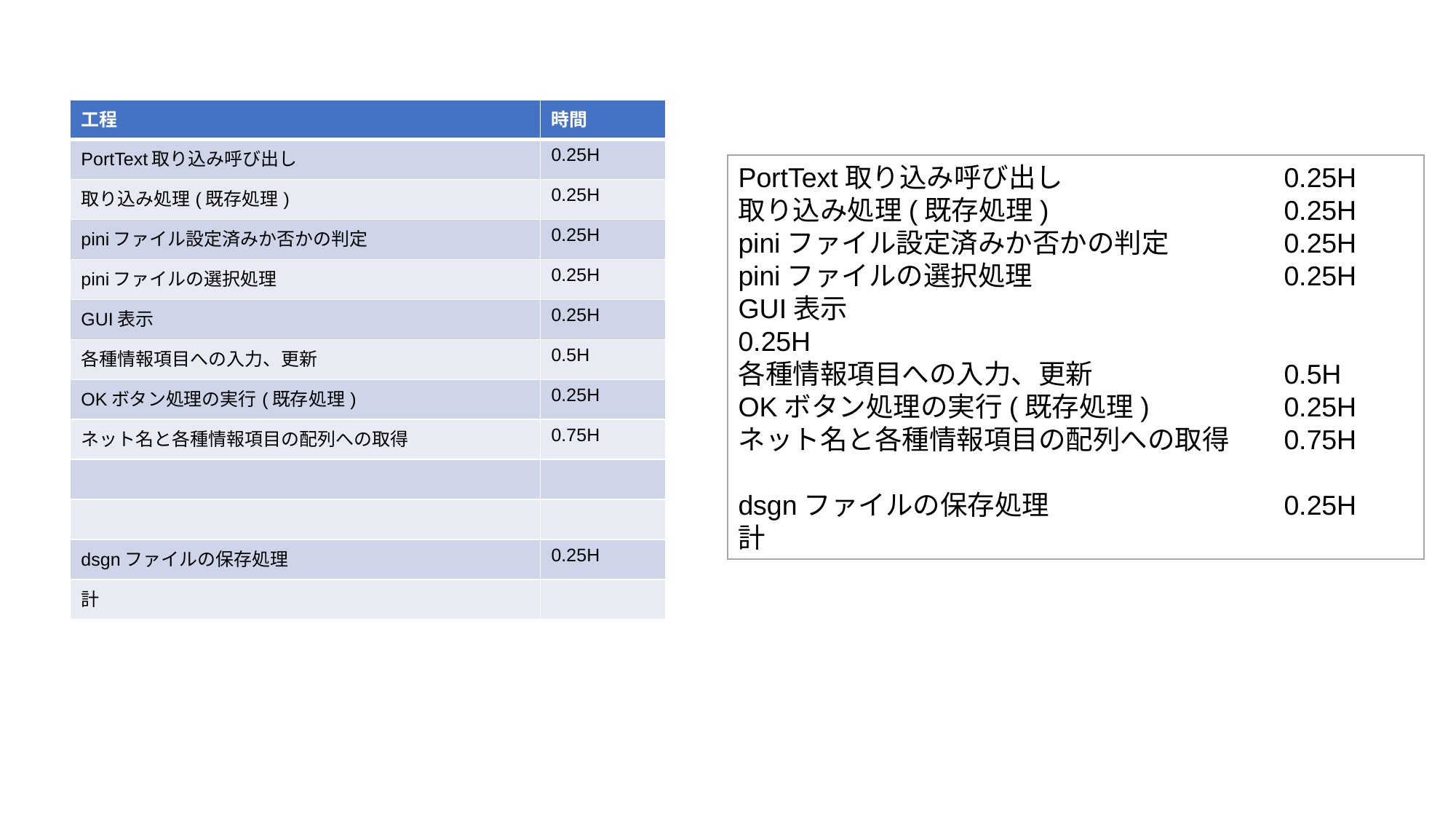

| 工程 | 時間 |
| --- | --- |
| PortText取り込み呼び出し | 0.25H |
| 取り込み処理(既存処理) | 0.25H |
| piniファイル設定済みか否かの判定 | 0.25H |
| piniファイルの選択処理 | 0.25H |
| GUI表示 | 0.25H |
| 各種情報項目への入力、更新 | 0.5H |
| OKボタン処理の実行(既存処理) | 0.25H |
| ネット名と各種情報項目の配列への取得 | 0.75H |
|  |  |
|  |  |
| dsgnファイルの保存処理 | 0.25H |
| 計 |  |
PortText取り込み呼び出し			0.25H
取り込み処理(既存処理)			0.25H
piniファイル設定済みか否かの判定		0.25H
piniファイルの選択処理			0.25H
GUI表示					0.25H
各種情報項目への入力、更新		0.5H
OKボタン処理の実行(既存処理)		0.25H
ネット名と各種情報項目の配列への取得	0.75H

dsgnファイルの保存処理			0.25H
計